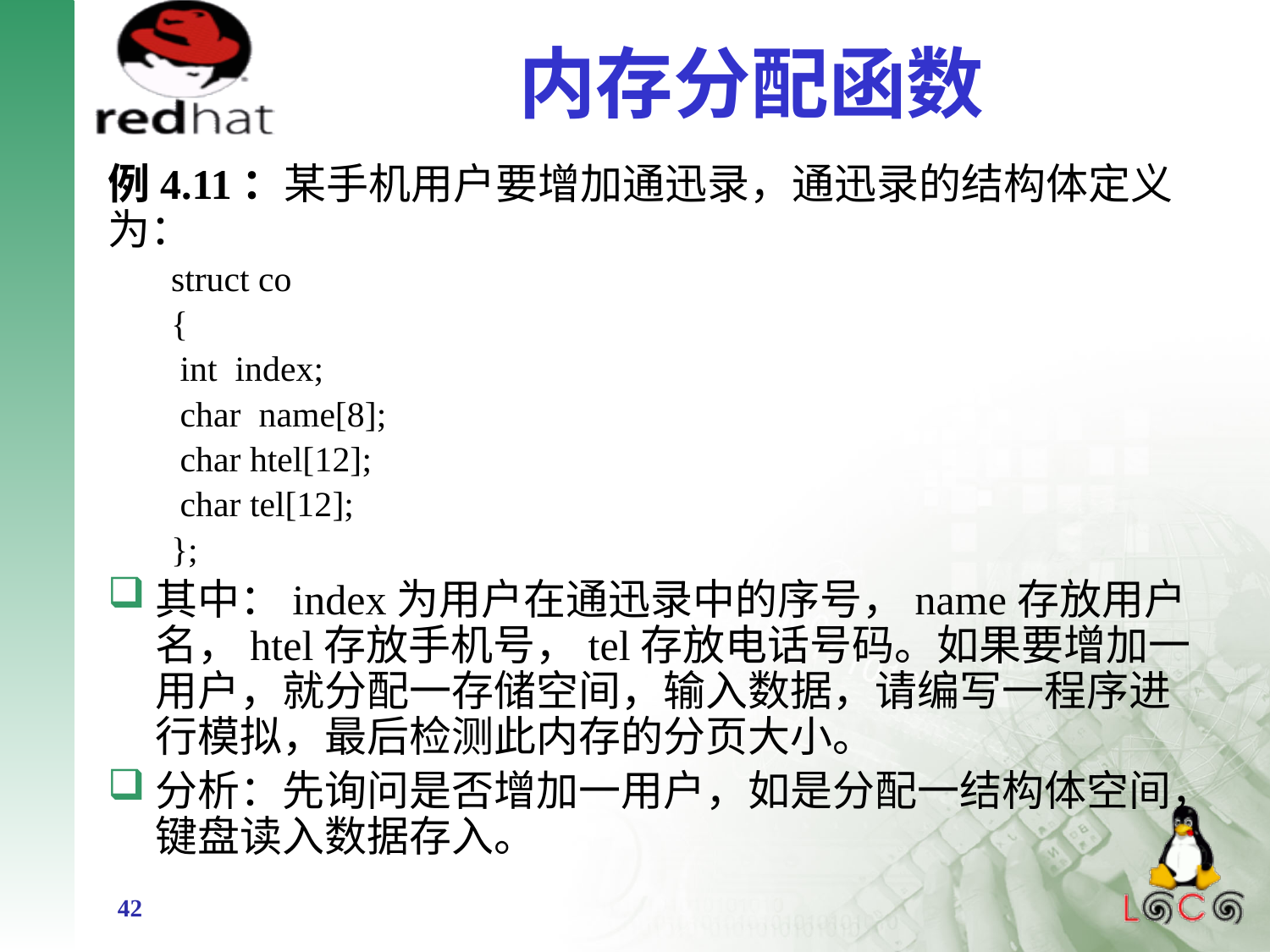

# 内存分配函数
例4.11：某手机用户要增加通迅录，通迅录的结构体定义为：
struct co
{
 int  index;
 char  name[8];
 char htel[12];
 char tel[12];
};
其中：index为用户在通迅录中的序号，name存放用户名，htel存放手机号，tel存放电话号码。如果要增加一用户，就分配一存储空间，输入数据，请编写一程序进行模拟，最后检测此内存的分页大小。
分析：先询问是否增加一用户，如是分配一结构体空间，键盘读入数据存入。
42